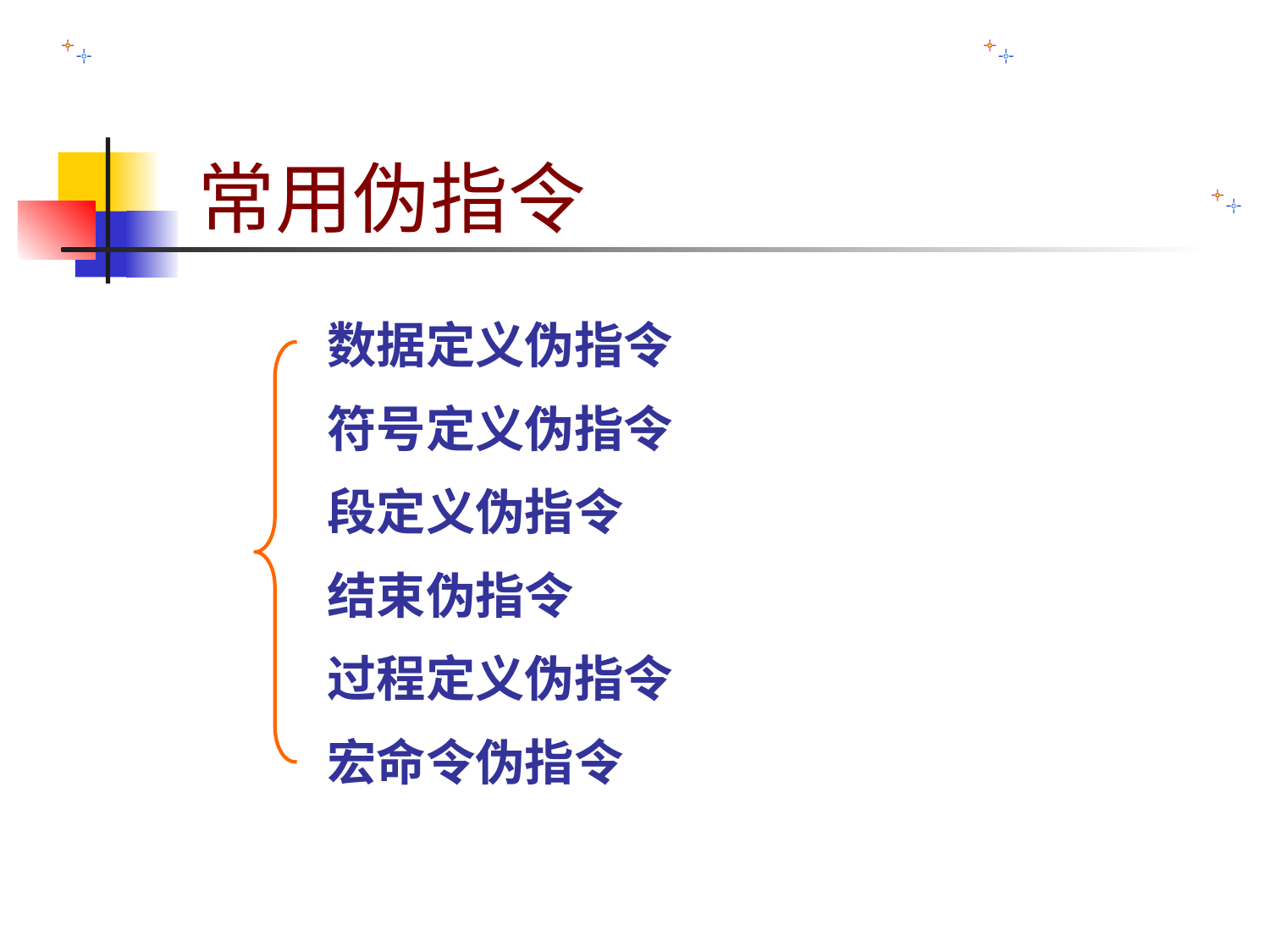

# 常用伪指令
数据定义伪指令
符号定义伪指令
段定义伪指令
结束伪指令
过程定义伪指令
宏命令伪指令